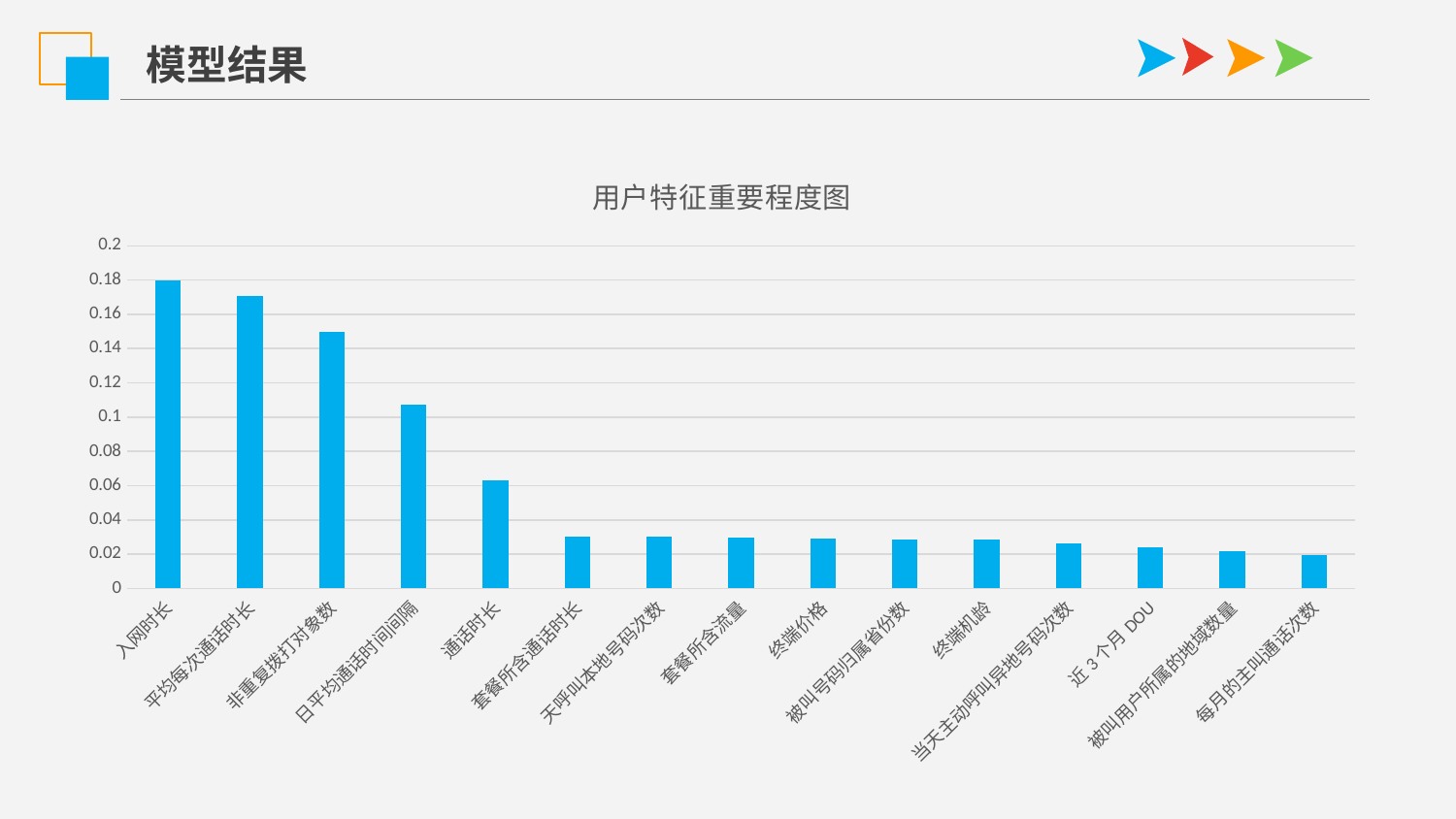

模型结果

### Chart: 用户特征重要程度图

| Category |  |
|---|---|
| 入网时长 | 0.179984 |
| 平均每次通话时长 | 0.170677 |
| 非重复拨打对象数 | 0.149522 |
| 日平均通话时间间隔 | 0.107556 |
| 通话时长 | 0.062981 |
| 套餐所含通话时长 | 0.030427 |
| 天呼叫本地号码次数 | 0.029997 |
| 套餐所含流量 | 0.029724 |
| 终端价格 | 0.029 |
| 被叫号码归属省份数 | 0.028799 |
| 终端机龄 | 0.028663 |
| 当天主动呼叫异地号码次数 | 0.026014 |
| 近3个月DOU | 0.024232 |
| 被叫用户所属的地域数量 | 0.022032 |
| 每月的主叫通话次数 | 0.019355 |
延迟符号